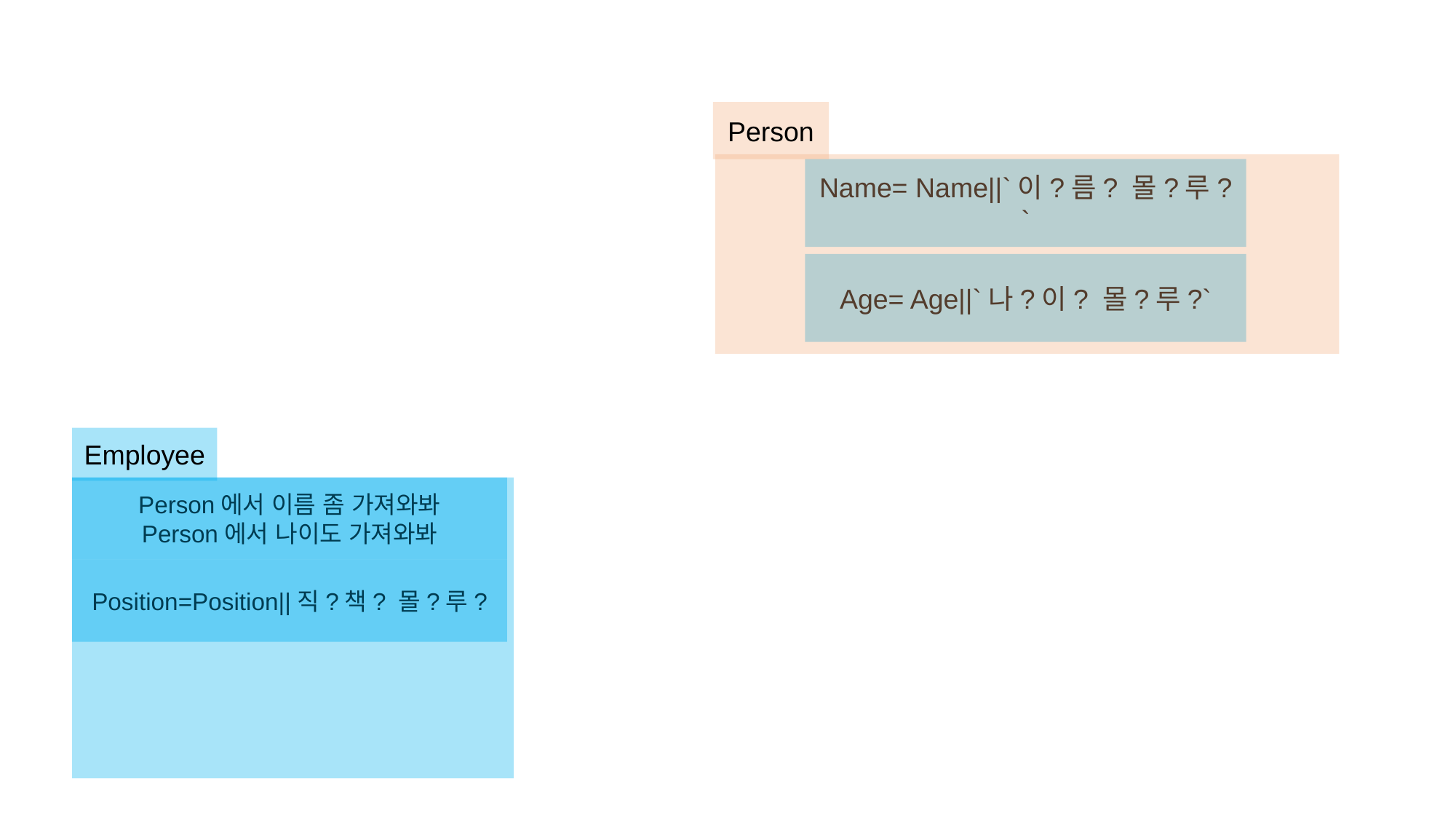

Person

Name= Name||`이?름? 몰?루?`
Age= Age||`나?이? 몰?루?`
Employee
Person에서 이름 좀 가져와봐
Person에서 나이도 가져와봐

Position=Position||직?책? 몰?루?